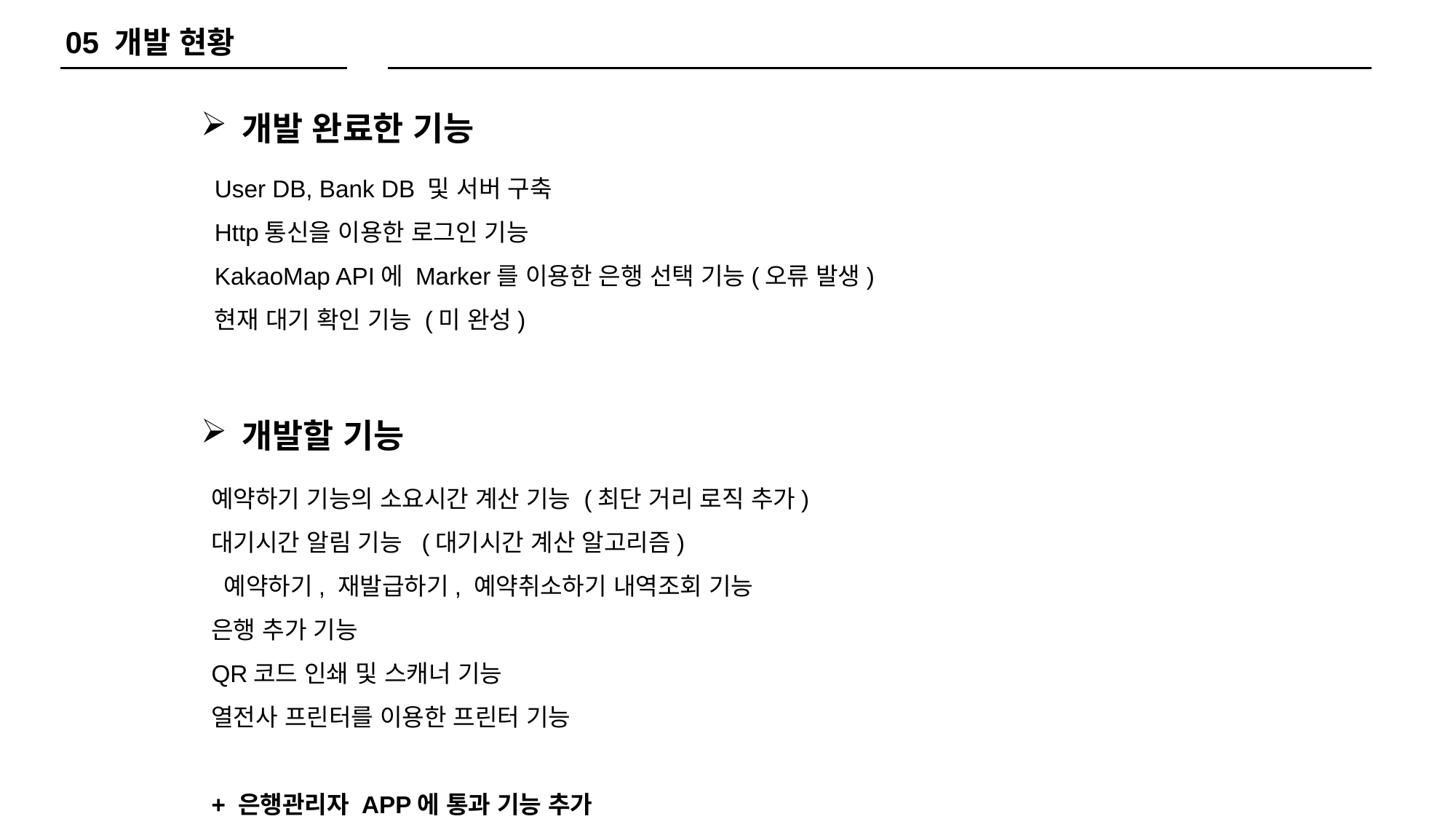

05 개발 현황
개발 완료한 기능
User DB, Bank DB 및 서버 구축
Http통신을 이용한 로그인 기능
KakaoMap API에 Marker를 이용한 은행 선택 기능(오류 발생)
현재 대기 확인 기능 (미 완성)

개발할 기능
예약하기 기능의 소요시간 계산 기능 (최단 거리 로직 추가)
대기시간 알림 기능  (대기시간 계산 알고리즘)
 예약하기, 재발급하기, 예약취소하기 내역조회 기능
은행 추가 기능
QR코드 인쇄 및 스캐너 기능
열전사 프린터를 이용한 프린터 기능

+ 은행관리자 APP에 통과 기능 추가